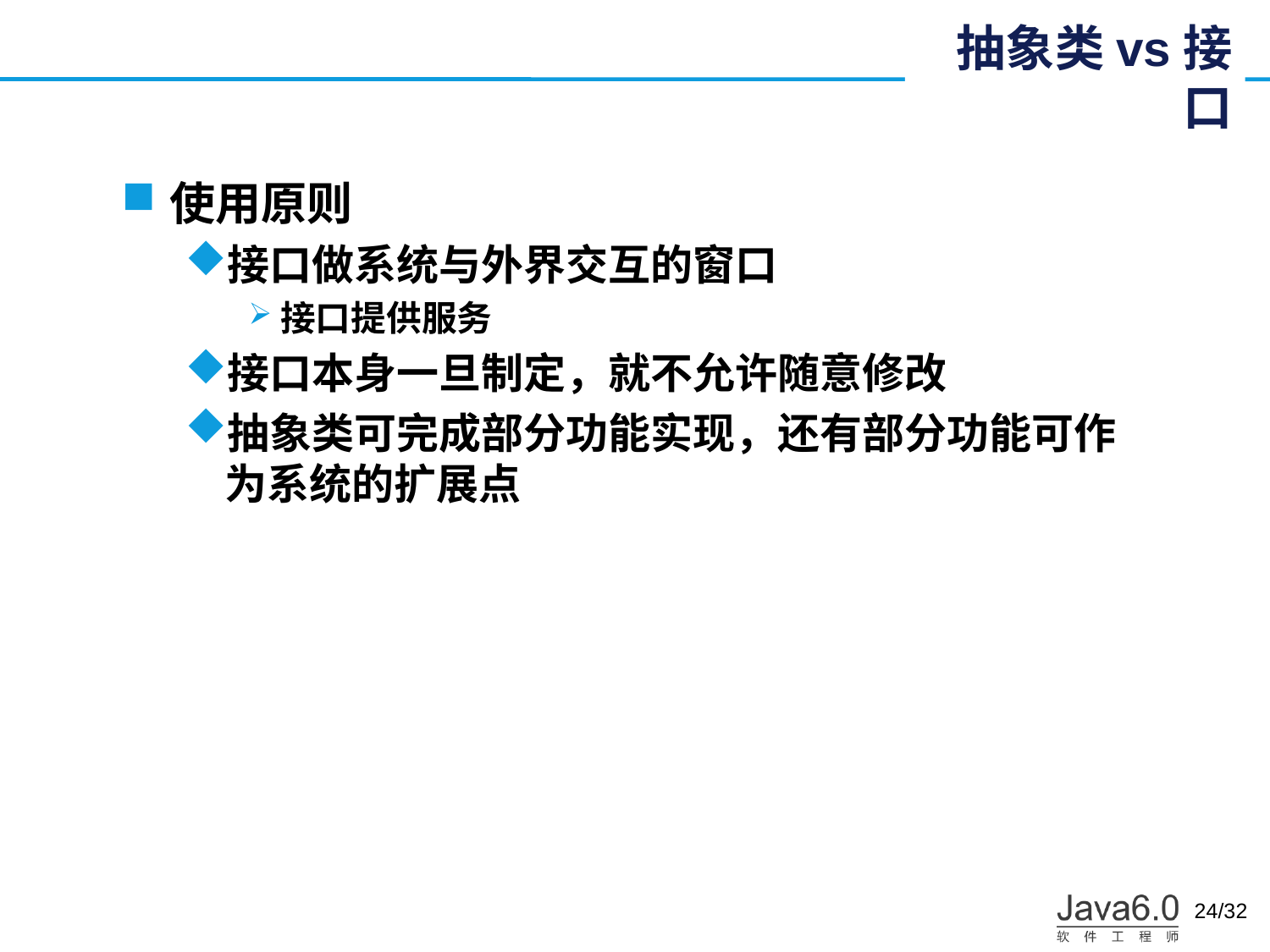

# 抽象类vs接口
使用原则
接口做系统与外界交互的窗口
接口提供服务
接口本身一旦制定，就不允许随意修改
抽象类可完成部分功能实现，还有部分功能可作为系统的扩展点
24/32